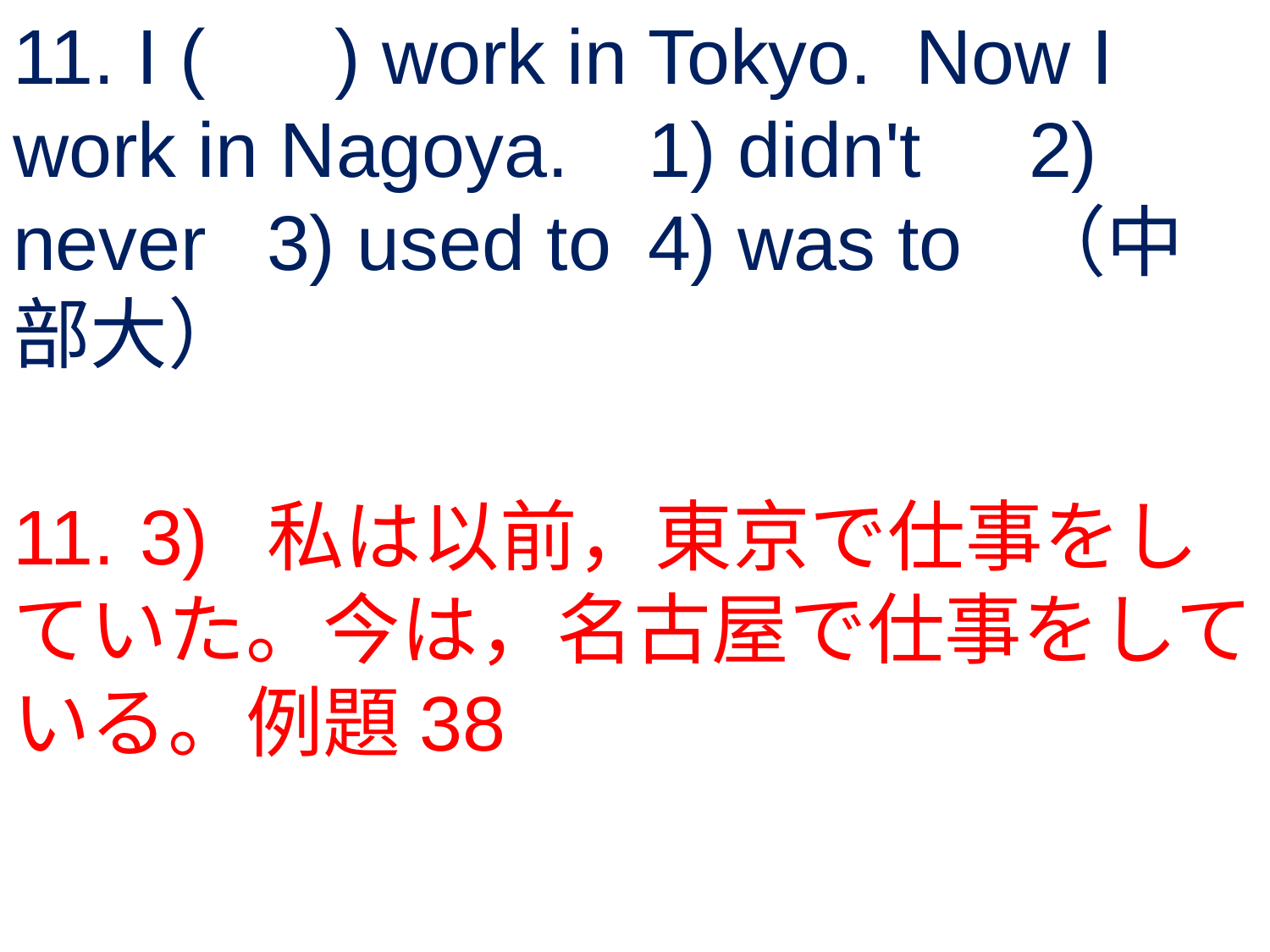

# 11. I (      ) work in Tokyo.  Now I work in Nagoya.	1) didn't	2) never	3) used to	4) was to	（中部大）
11.	3) 	私は以前，東京で仕事をしていた。今は，名古屋で仕事をしている。例題38